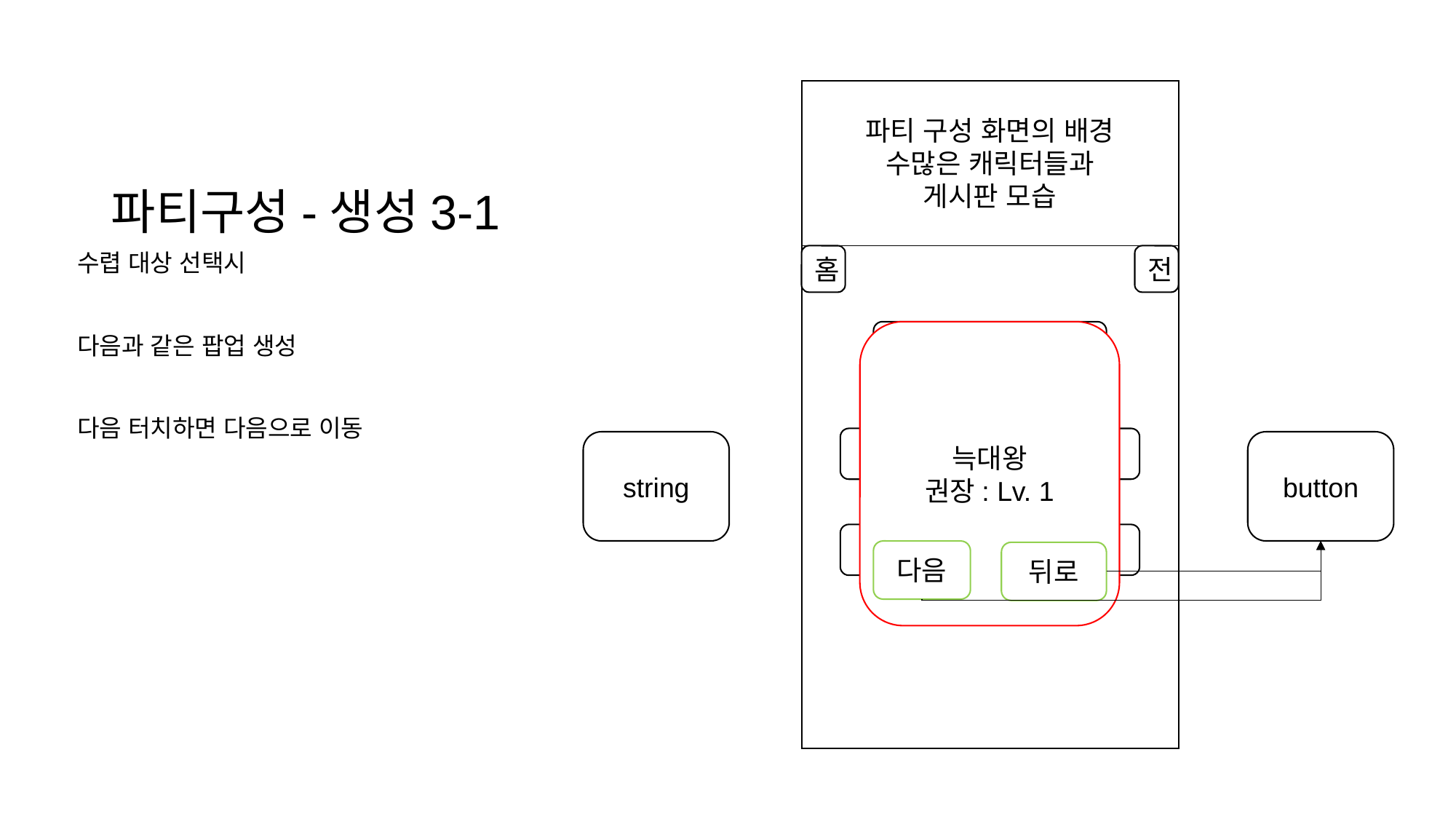

# 파티구성-생성3-1

파티 구성 화면의 배경
수많은 캐릭터들과
게시판 모습
수렵 대상 선택시

다음과 같은 팝업 생성

다음 터치하면 다음으로 이동
홈
전
늑대왕
권장: Lv. 1
수렵
늑대왕
거대곰
string
button
등등
이것
다음
뒤로